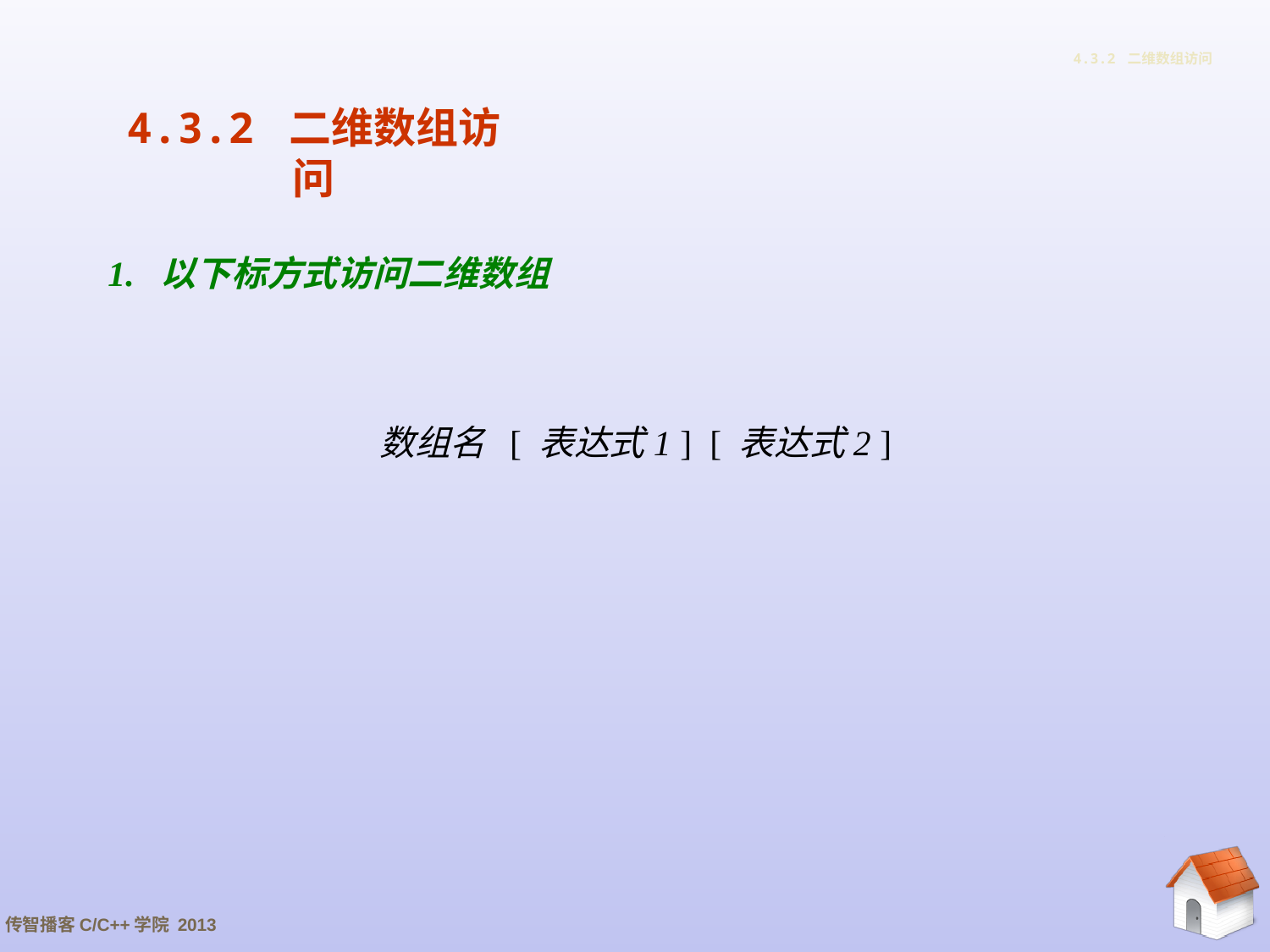

# 4.3.2 二维数组访问
4.3.2 二维数组访问
1.  以下标方式访问二维数组
数组名  [ 表达式1 ]  [ 表达式2 ]